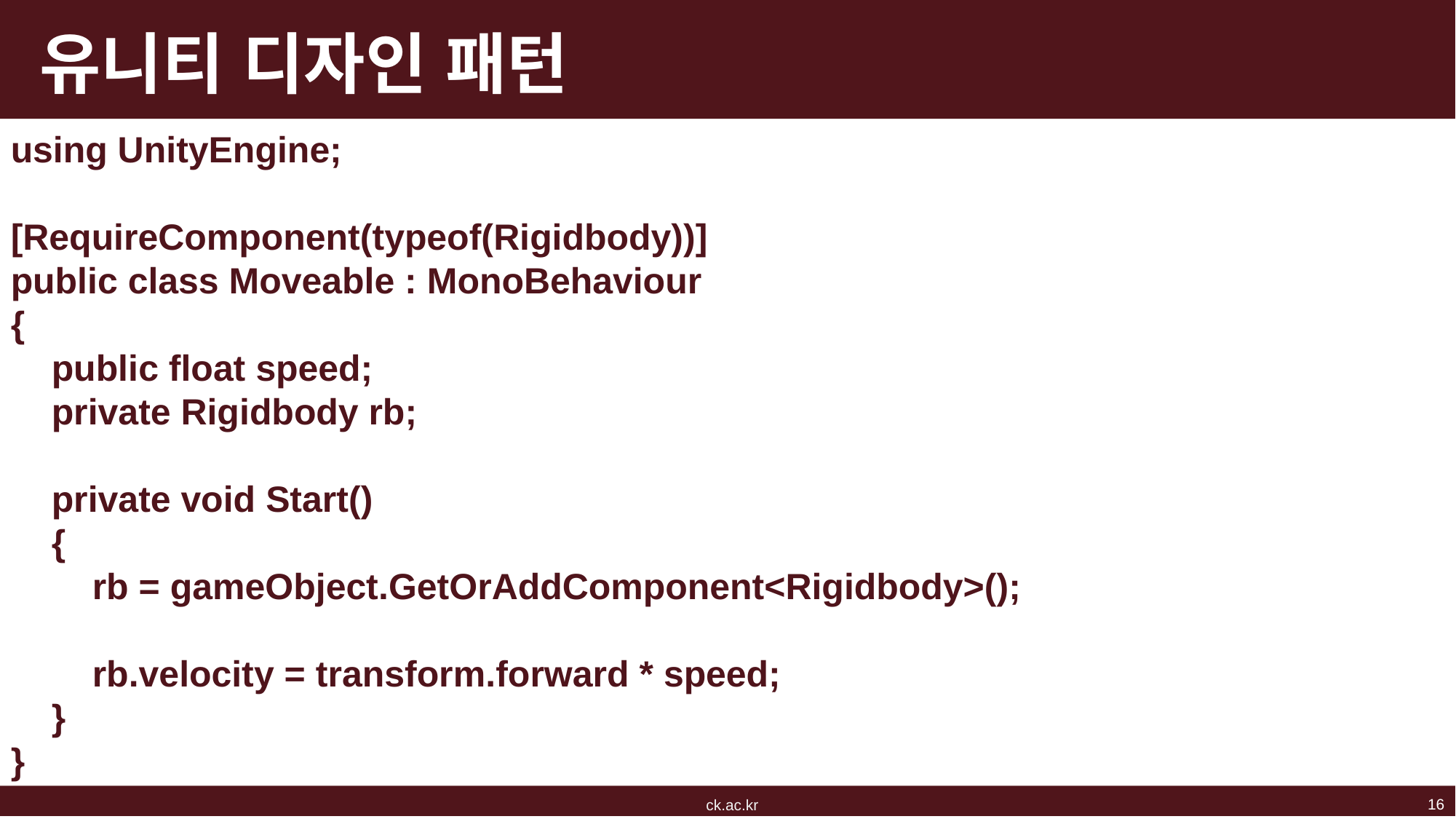

# 유니티 디자인 패턴
using UnityEngine;

[RequireComponent(typeof(Rigidbody))]
public class Moveable : MonoBehaviour
{
    public float speed;
    private Rigidbody rb;

    private void Start()
    {
        rb = gameObject.GetOrAddComponent<Rigidbody>();

        rb.velocity = transform.forward * speed;
    }
}
16
ck.ac.kr